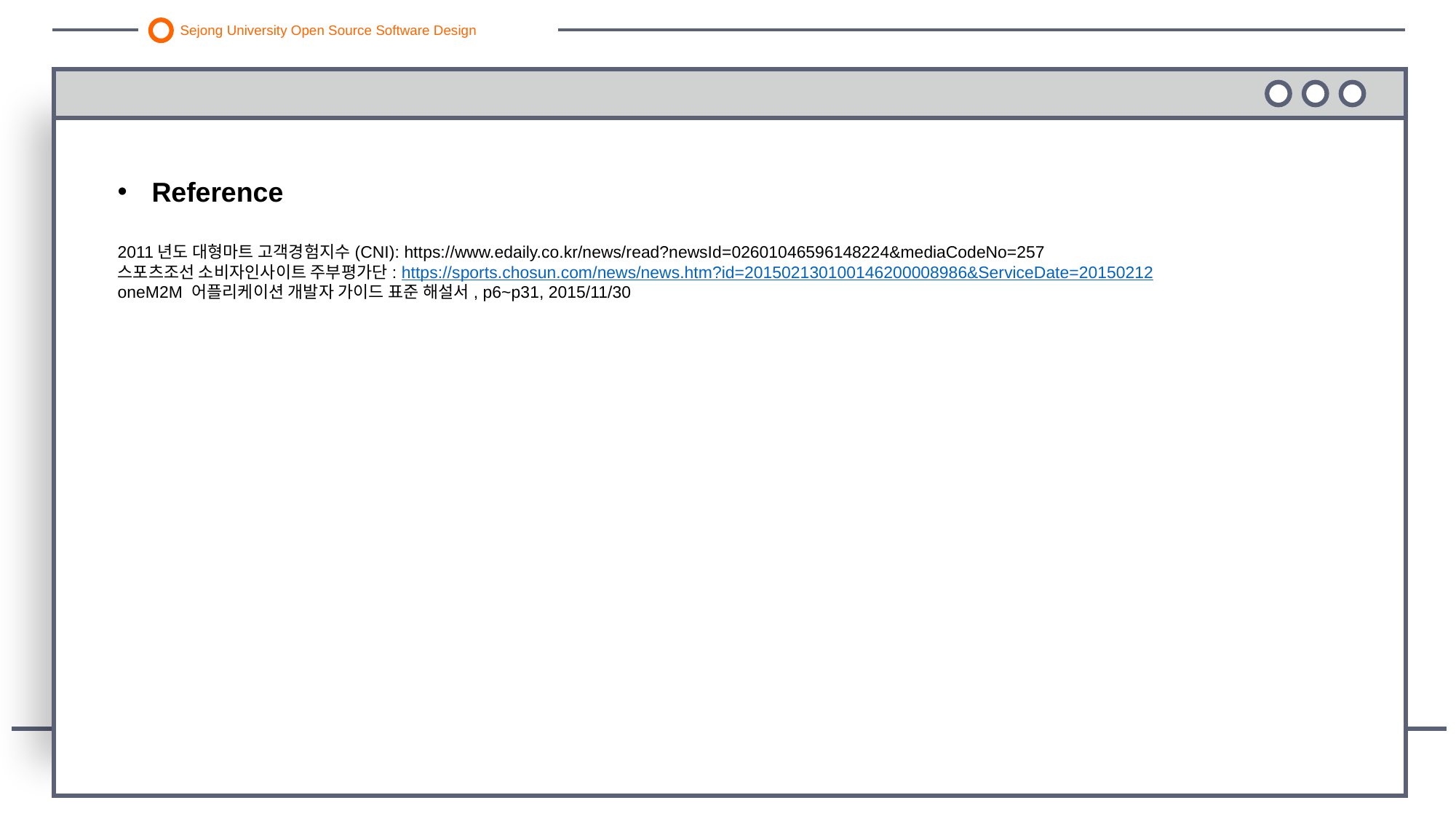

Sejong University Open Source Software Design

Reference
2011년도 대형마트 고객경험지수(CNI): https://www.edaily.co.kr/news/read?newsId=02601046596148224&mediaCodeNo=257
스포츠조선 소비자인사이트 주부평가단: https://sports.chosun.com/news/news.htm?id=201502130100146200008986&ServiceDate=20150212
oneM2M 어플리케이션 개발자 가이드 표준 해설서, p6~p31, 2015/11/30